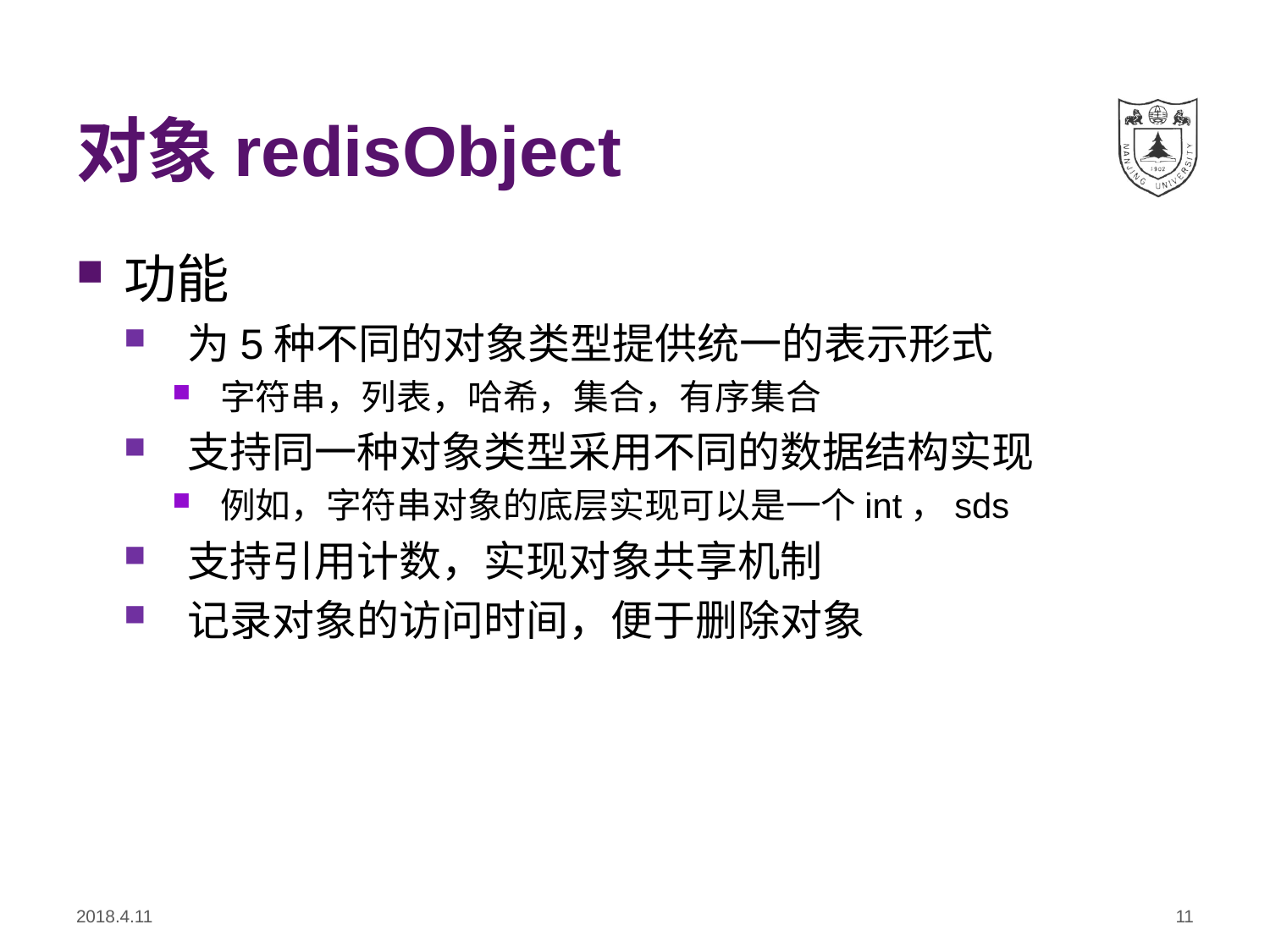

# 对象redisObject
功能
为5种不同的对象类型提供统一的表示形式
字符串，列表，哈希，集合，有序集合
支持同一种对象类型采用不同的数据结构实现
例如，字符串对象的底层实现可以是一个int，sds
支持引用计数，实现对象共享机制
记录对象的访问时间，便于删除对象

2018.4.11

11